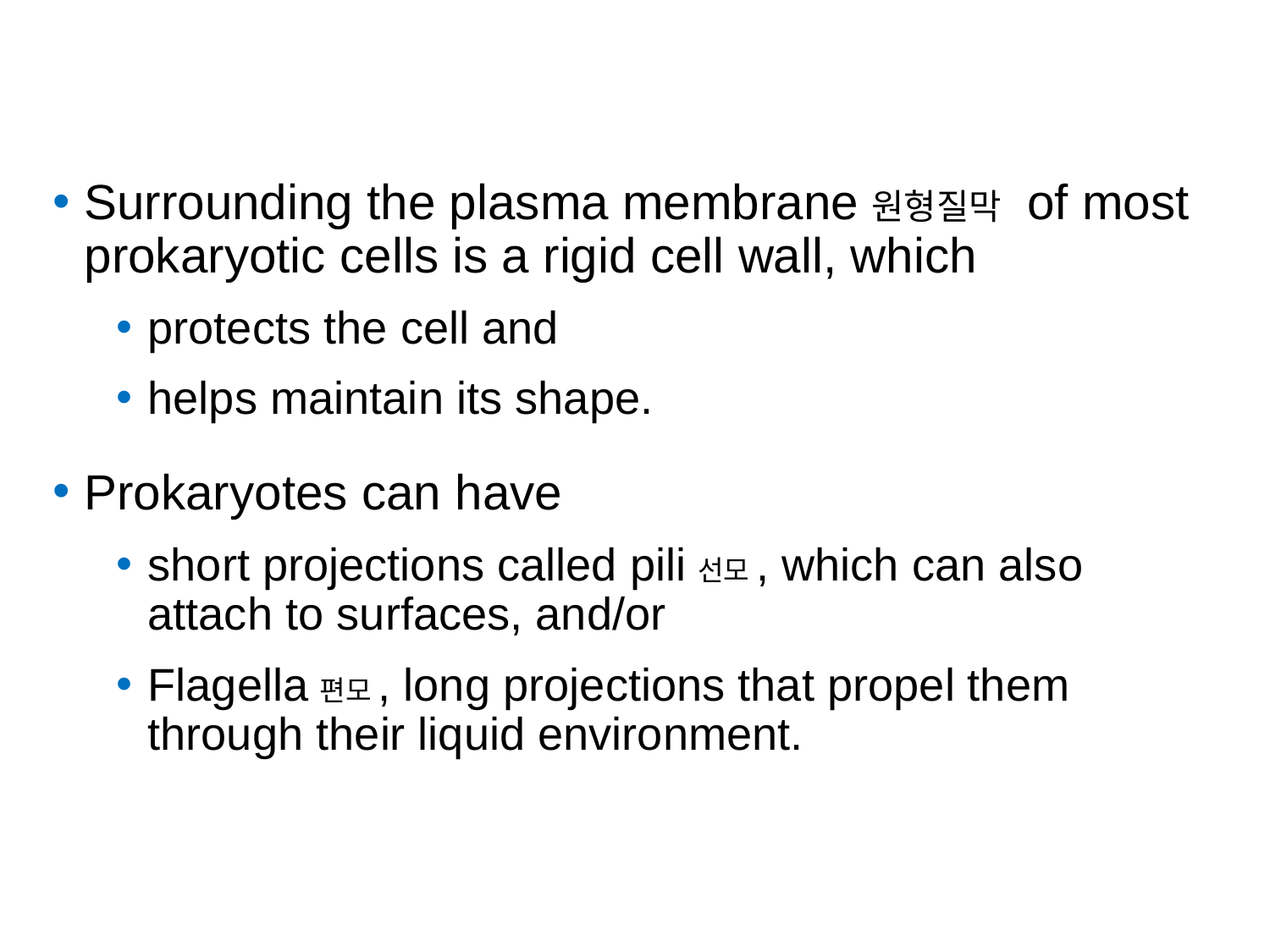

Surrounding the plasma membrane원형질막 of most prokaryotic cells is a rigid cell wall, which
protects the cell and
helps maintain its shape.
Prokaryotes can have
short projections called pili선모, which can also attach to surfaces, and/or
Flagella편모, long projections that propel them through their liquid environment.